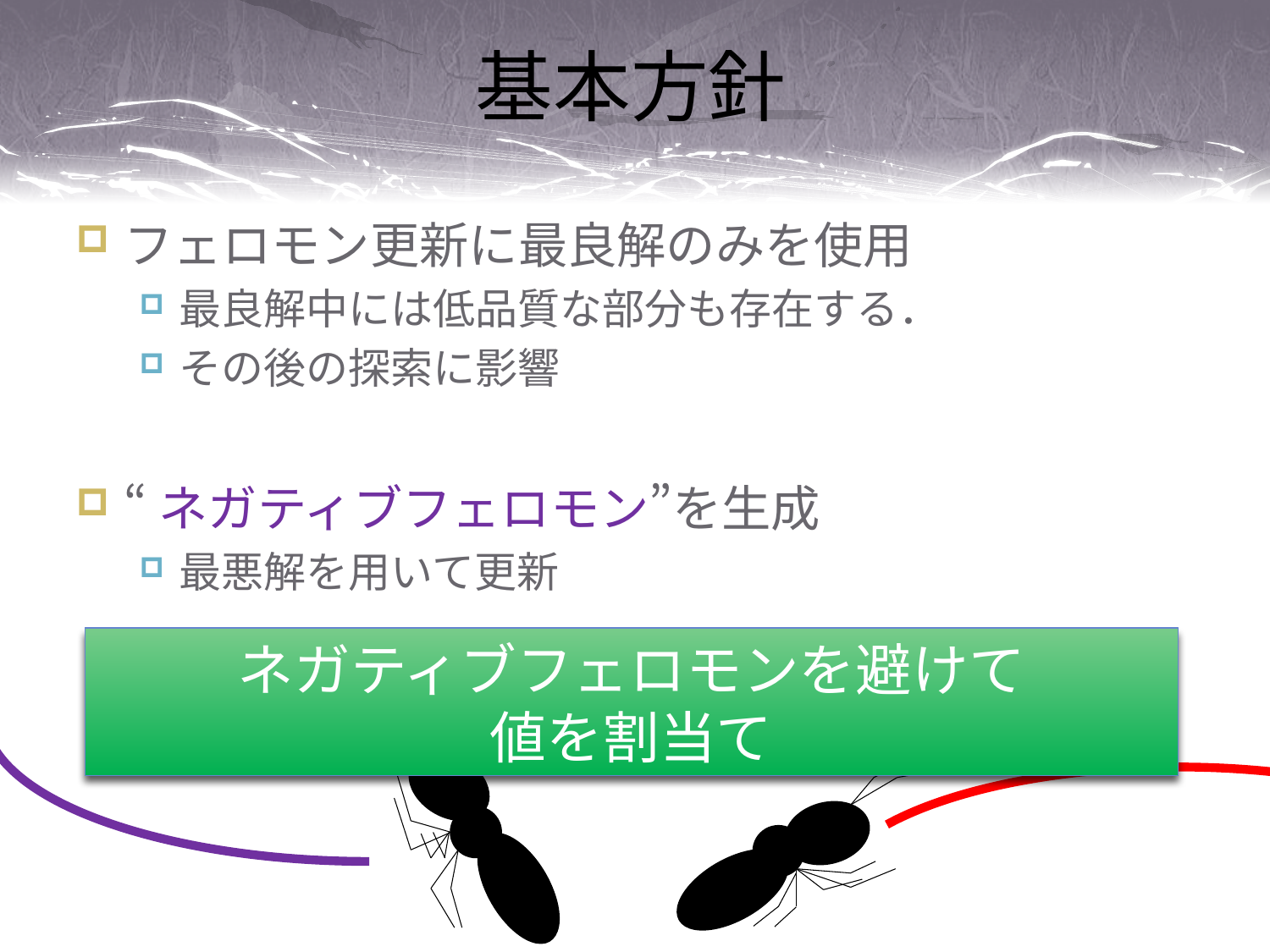

# 基本方針
フェロモン更新に最良解のみを使用
最良解中には低品質な部分も存在する．
その後の探索に影響

“ネガティブフェロモン”を生成
最悪解を用いて更新

ネガティブフェロモンを避けて
値を割当て